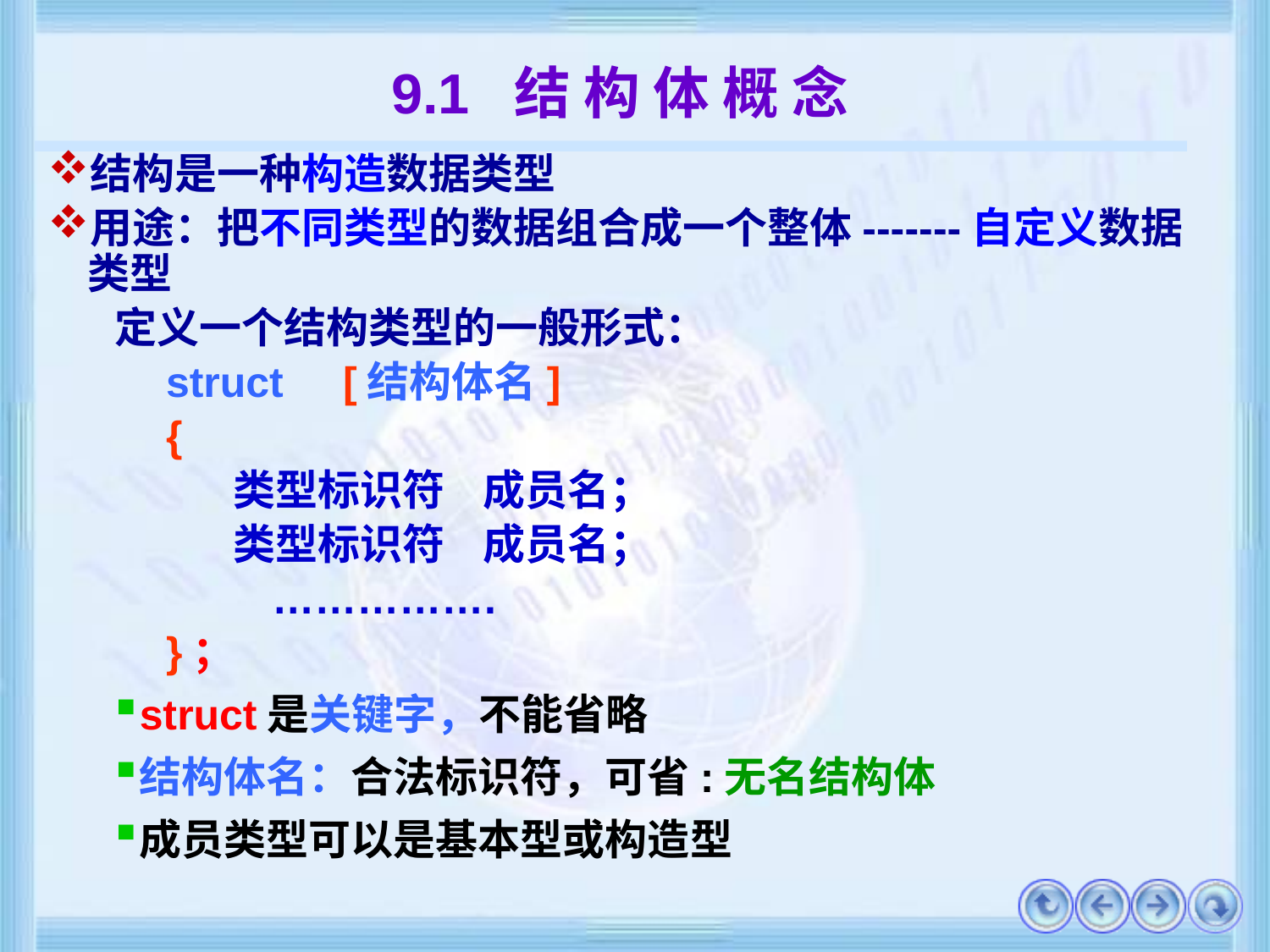

# 9.1  结 构 体 概 念
结构是一种构造数据类型
用途：把不同类型的数据组合成一个整体-------自定义数据类型
定义一个结构类型的一般形式：
struct     [结构体名]
{
      类型标识符    成员名；
      类型标识符    成员名；
         …………….
}；
struct是关键字，不能省略
结构体名：合法标识符，可省:无名结构体
成员类型可以是基本型或构造型